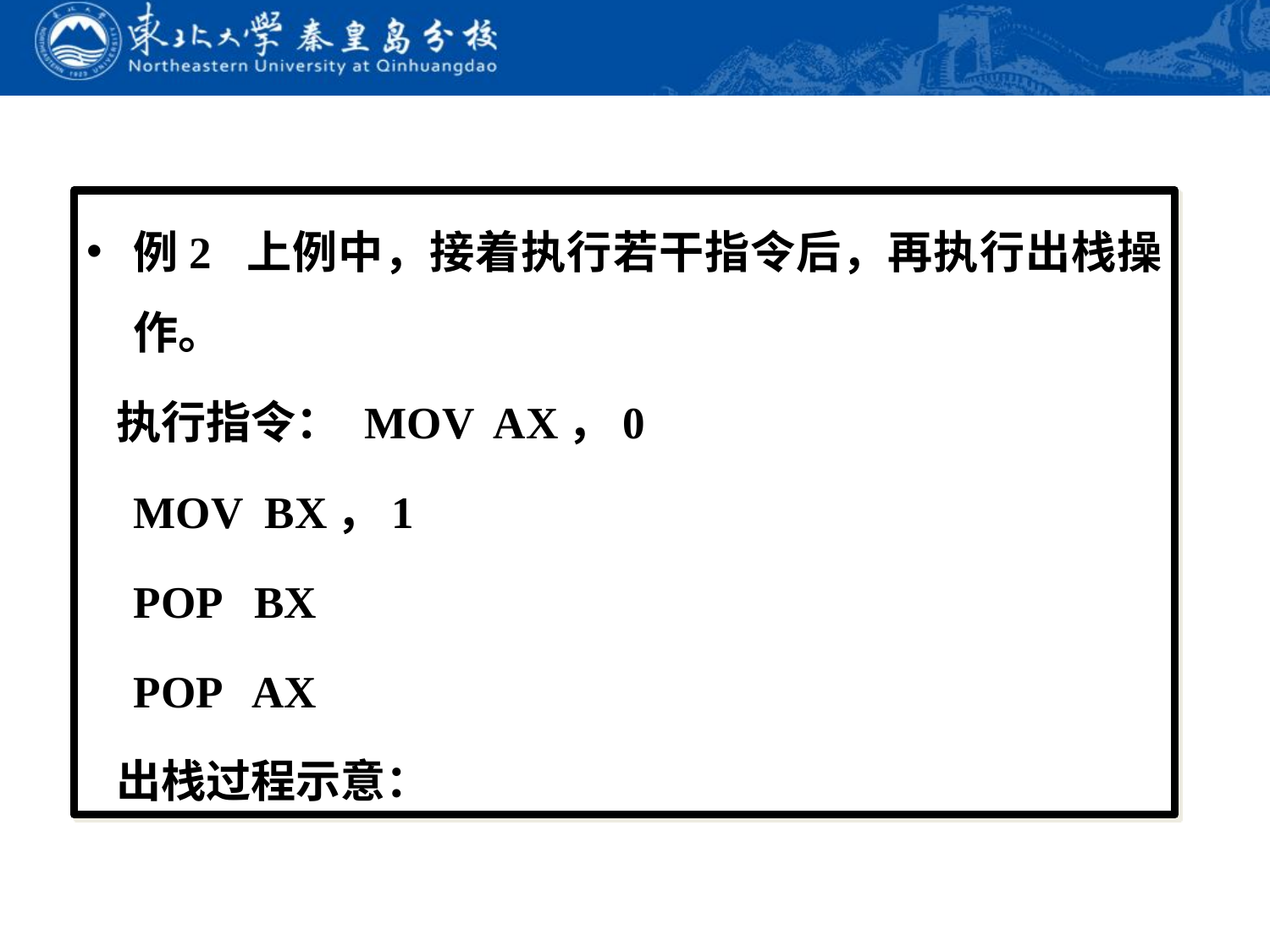

例2  上例中，接着执行若干指令后，再执行出栈操作。
  执行指令：	MOV  AX，0
				MOV  BX，1
				POP   BX
				POP   AX
  出栈过程示意：